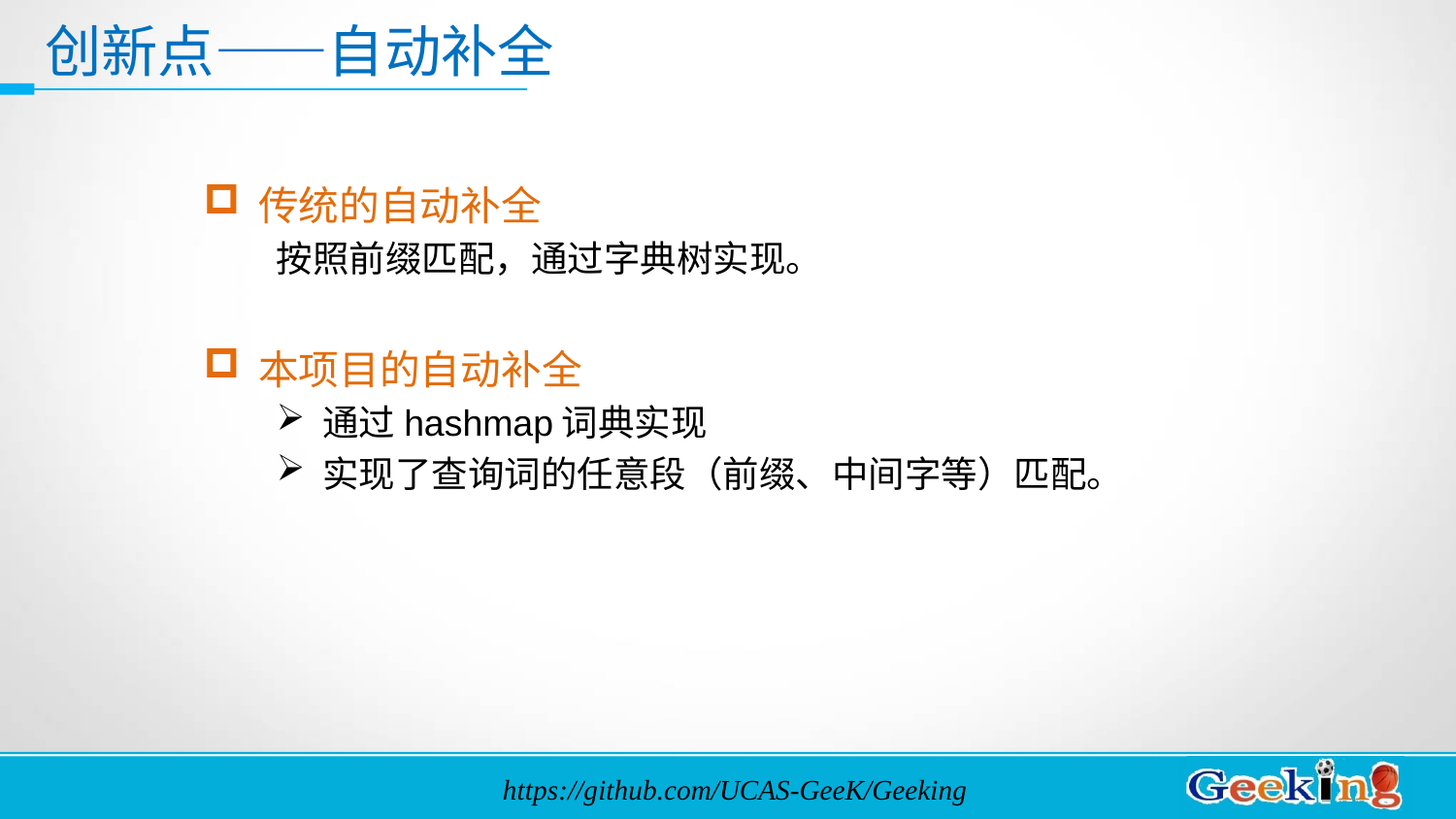

创新点——自动补全

传统的自动补全
按照前缀匹配，通过字典树实现。

本项目的自动补全
 通过hashmap词典实现
 实现了查询词的任意段（前缀、中间字等）匹配。

https://github.com/UCAS-GeeK/Geeking